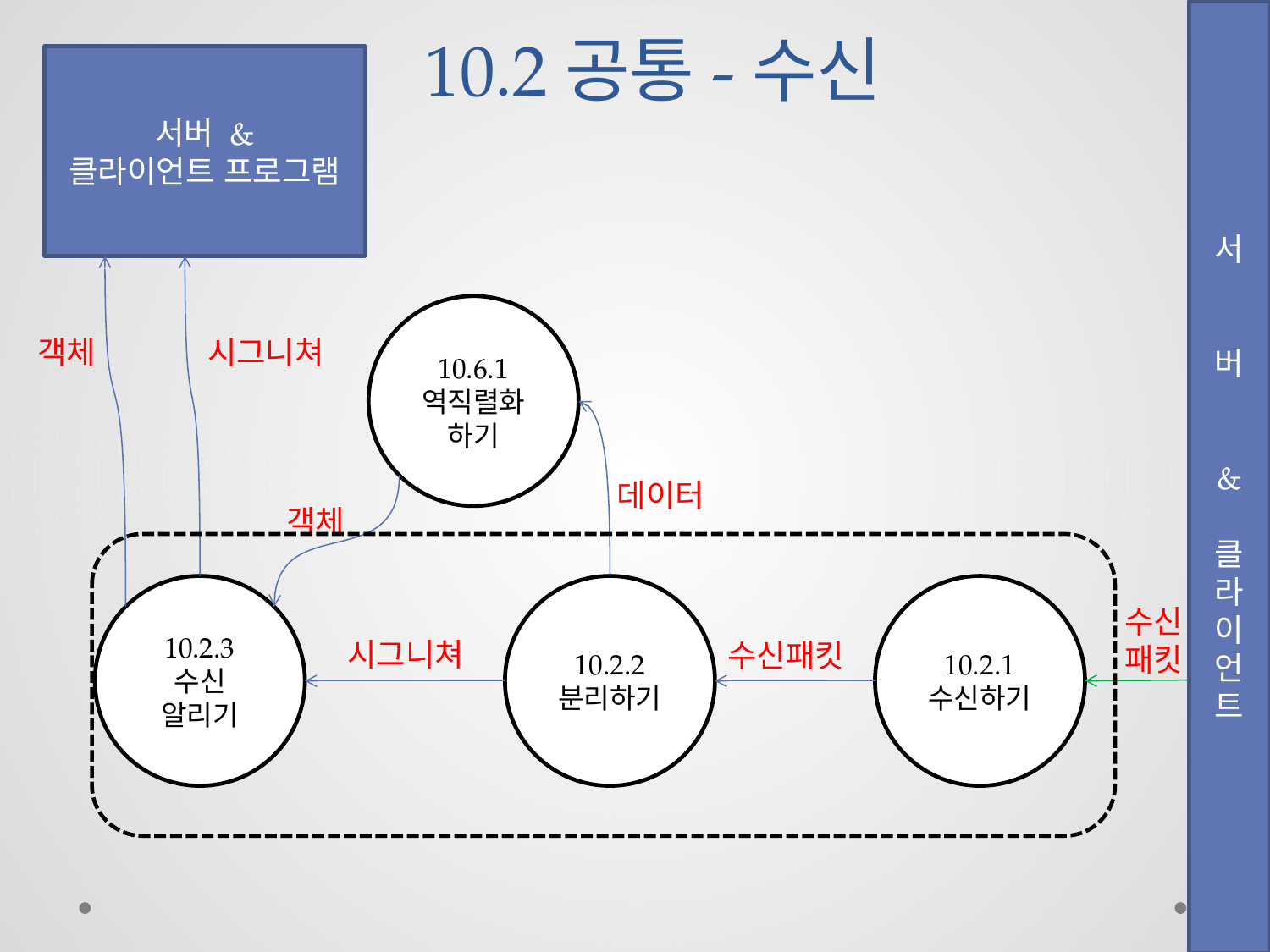

# 10.2공통-수신
서

버

&

클
라
이
언
트
서버 &
클라이언트 프로그램
10.6.1
역직렬화
하기
객체
시그니쳐
데이터
객체

10.2.3
수신
알리기
10.2.2
분리하기
10.2.1
수신하기
수신
패킷
시그니쳐
수신패킷